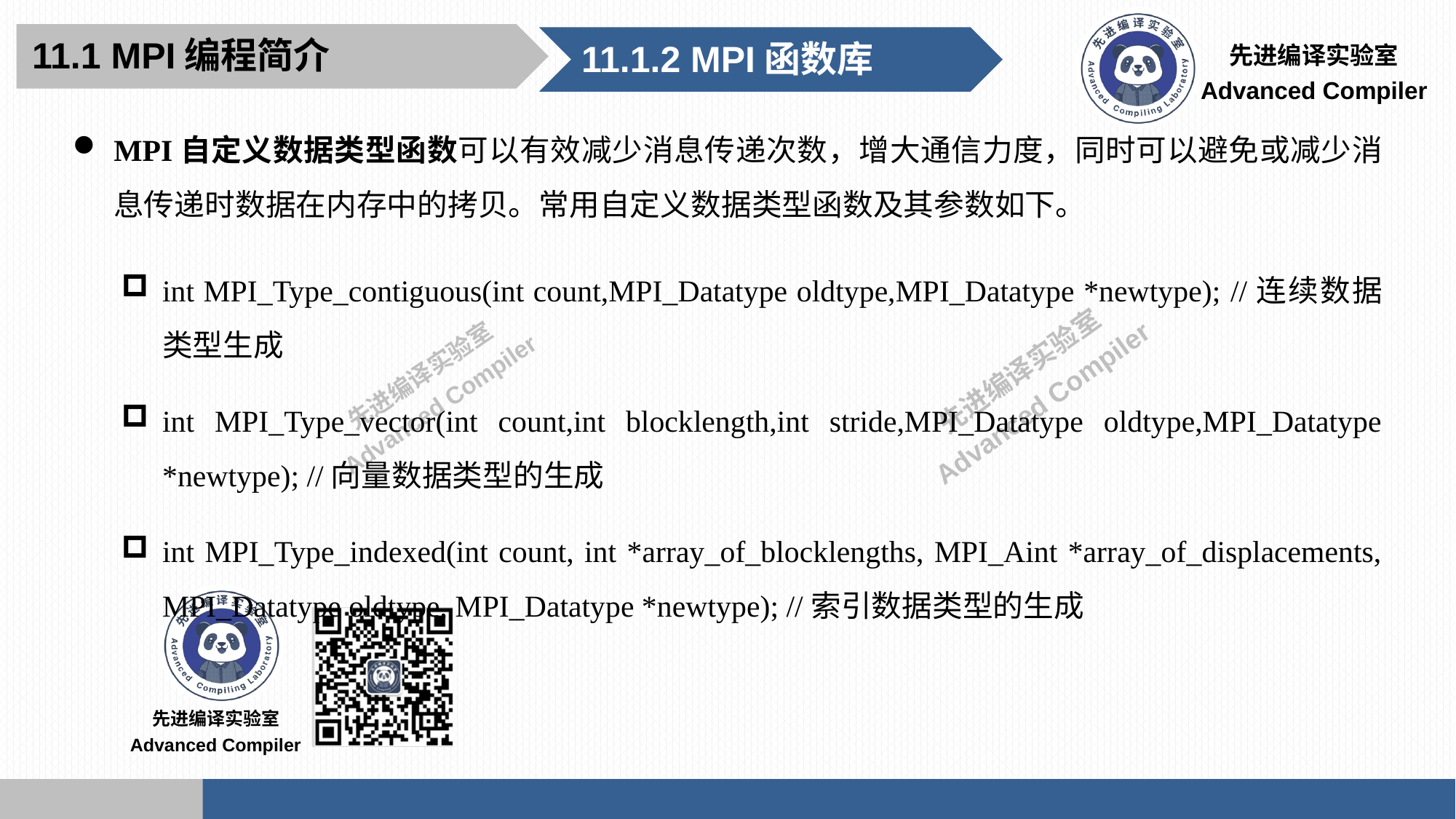

11.1 MPI编程简介

11.1.2 MPI函数库
MPI自定义数据类型函数可以有效减少消息传递次数，增大通信力度，同时可以避免或减少消息传递时数据在内存中的拷贝。常用自定义数据类型函数及其参数如下。
int MPI_Type_contiguous(int count,MPI_Datatype oldtype,MPI_Datatype *newtype); //连续数据类型生成
int MPI_Type_vector(int count,int blocklength,int stride,MPI_Datatype oldtype,MPI_Datatype *newtype); //向量数据类型的生成
int MPI_Type_indexed(int count, int *array_of_blocklengths, MPI_Aint *array_of_displacements, MPI_Datatype oldtype, MPI_Datatype *newtype); //索引数据类型的生成